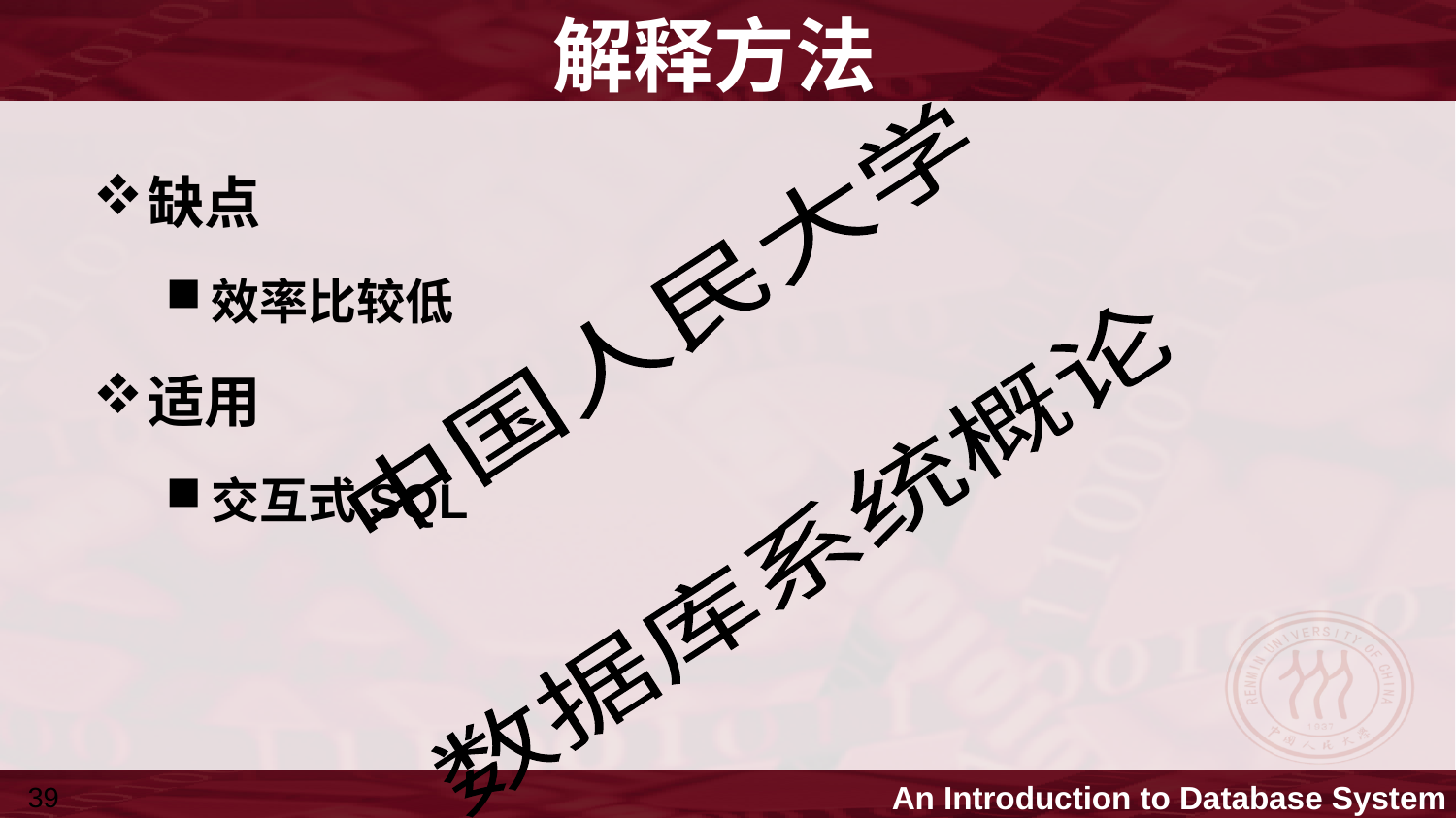

# 解释方法
缺点
效率比较低
适用
交互式SQL
39